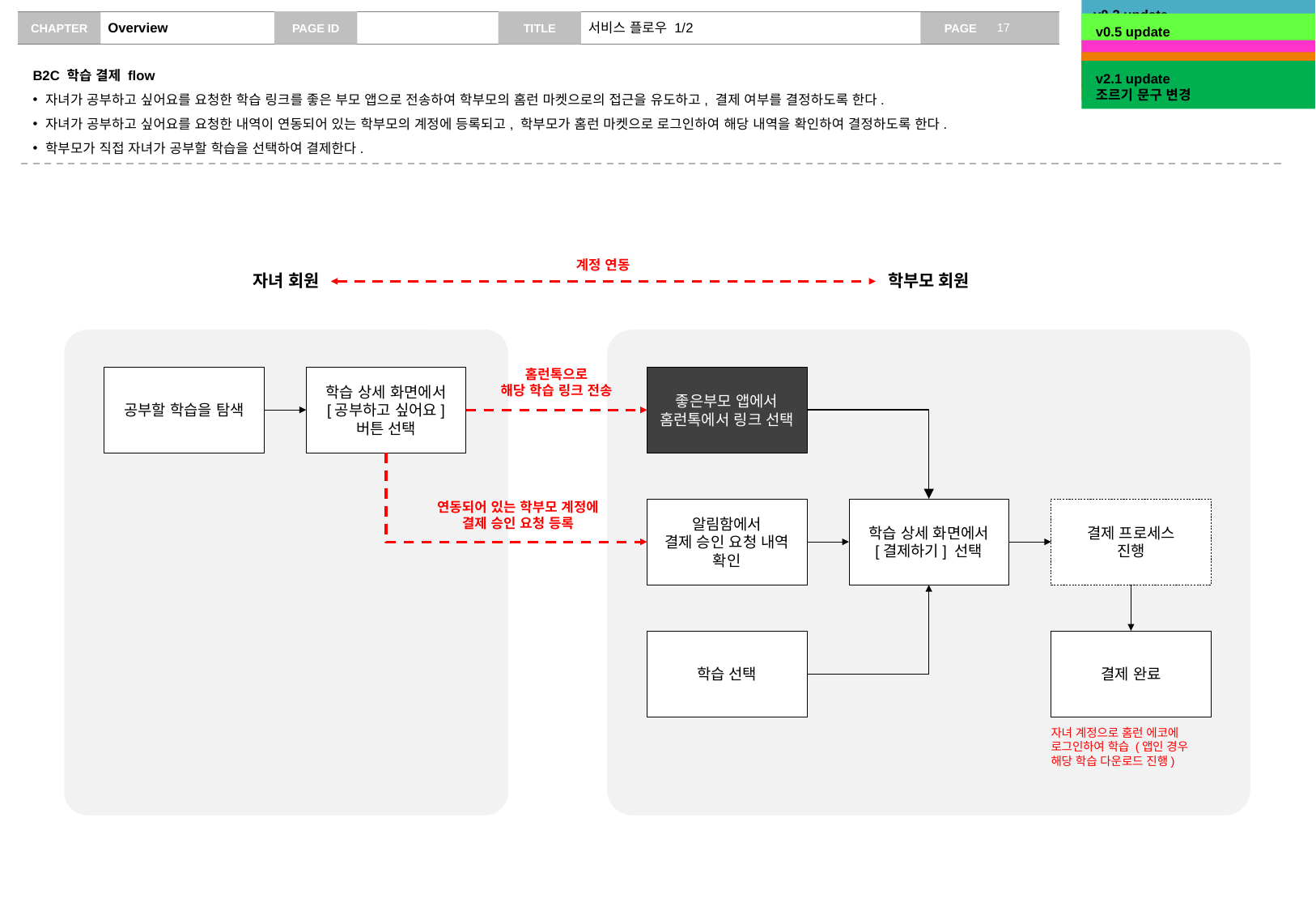

v0.3 update
자녀의 구독 승인 요청 -> 알림함에서 확인하도록 변경
# Overview
서비스 플로우 1/2
v0.5 update
상품 구독 flow 버튼 레이블 수정
v0.7 update
서비스 플로우 내 명칭 수정
v0.8 update
플로우 수정
B2C 학습 결제 flow
자녀가 공부하고 싶어요를 요청한 학습 링크를 좋은 부모 앱으로 전송하여 학부모의 홈런 마켓으로의 접근을 유도하고, 결제 여부를 결정하도록 한다.
자녀가 공부하고 싶어요를 요청한 내역이 연동되어 있는 학부모의 계정에 등록되고, 학부모가 홈런 마켓으로 로그인하여 해당 내역을 확인하여 결정하도록 한다.
학부모가 직접 자녀가 공부할 학습을 선택하여 결제한다.
v2.1 update
조르기 문구 변경
계정 연동
자녀 회원
학부모 회원

홈런톡으로
해당 학습 링크 전송
공부할 학습을 탐색
학습 상세 화면에서
[공부하고 싶어요]
버튼 선택
좋은부모 앱에서
홈런톡에서 링크 선택
연동되어 있는 학부모 계정에
결제 승인 요청 등록
알림함에서
결제 승인 요청 내역
확인
학습 상세 화면에서
[결제하기] 선택
결제 프로세스
진행
학습 선택
결제 완료
자녀 계정으로 홈런 에코에 로그인하여 학습 (앱인 경우 해당 학습 다운로드 진행)